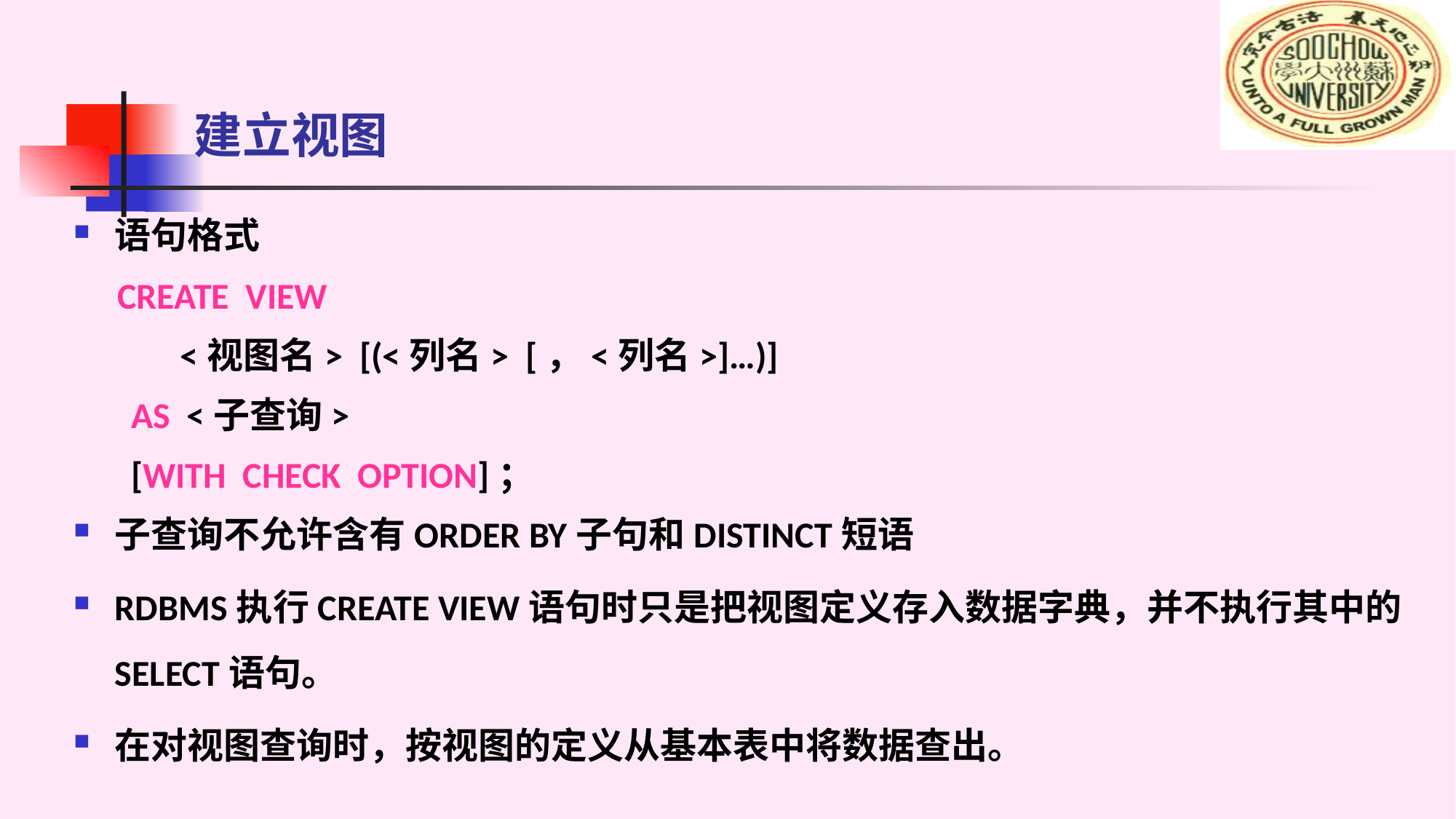

# 建立视图
语句格式
       CREATE  VIEW
             <视图名>  [(<列名>  [，<列名>]…)]
       AS  <子查询>
       [WITH  CHECK  OPTION]；
子查询不允许含有ORDER BY子句和DISTINCT短语
RDBMS执行CREATE VIEW语句时只是把视图定义存入数据字典，并不执行其中的SELECT语句。
在对视图查询时，按视图的定义从基本表中将数据查出。